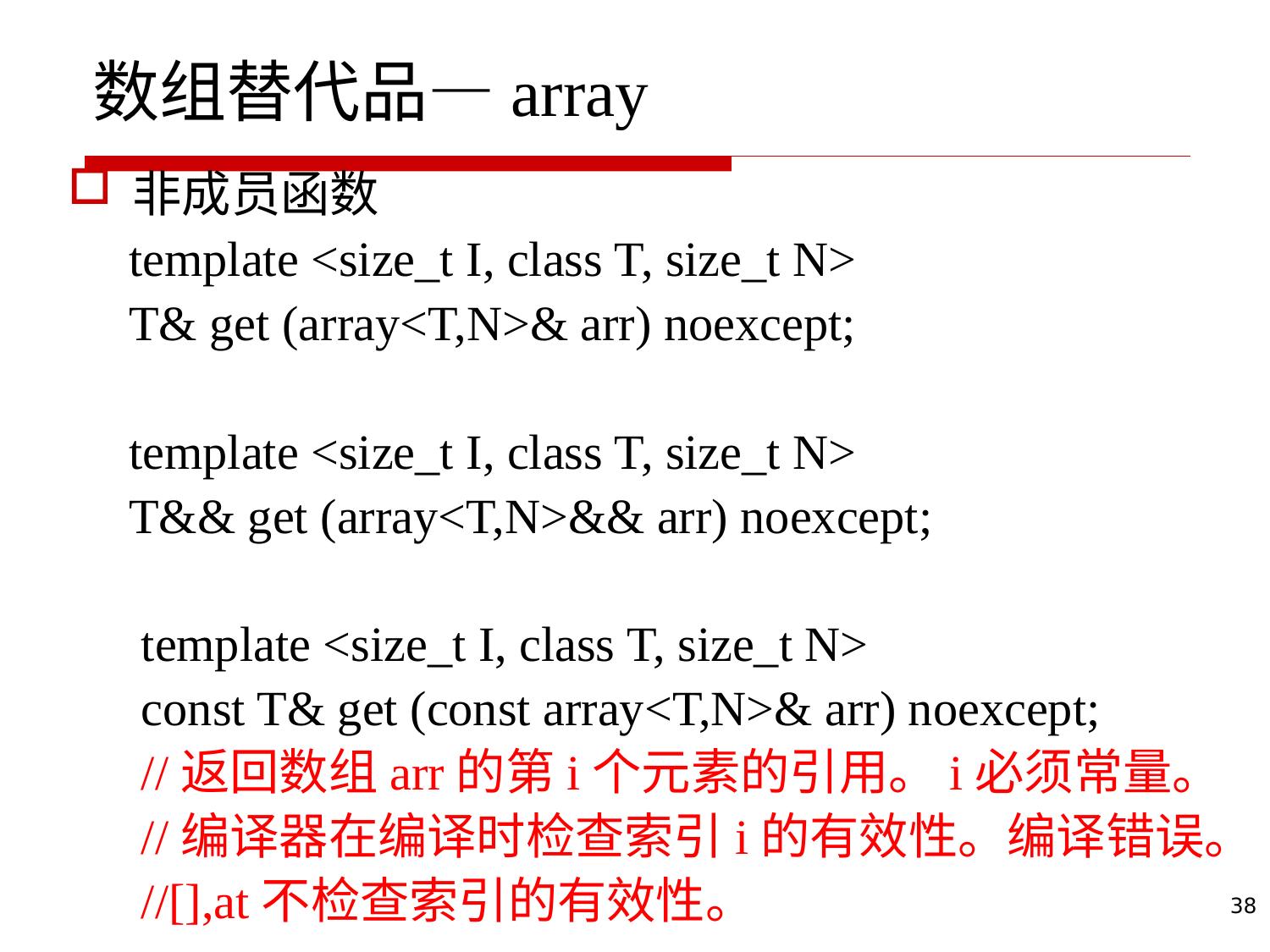

# 数组替代品—array
非成员函数
     template <size_t I, class T, size_t N>
     T& get (array<T,N>& arr) noexcept;

     template <size_t I, class T, size_t N>
     T&& get (array<T,N>&& arr) noexcept;

      template <size_t I, class T, size_t N>
      const T& get (const array<T,N>& arr) noexcept;
      //返回数组arr的第i个元素的引用。i必须常量。
      //编译器在编译时检查索引i的有效性。编译错误。
      //[],at不检查索引的有效性。

38